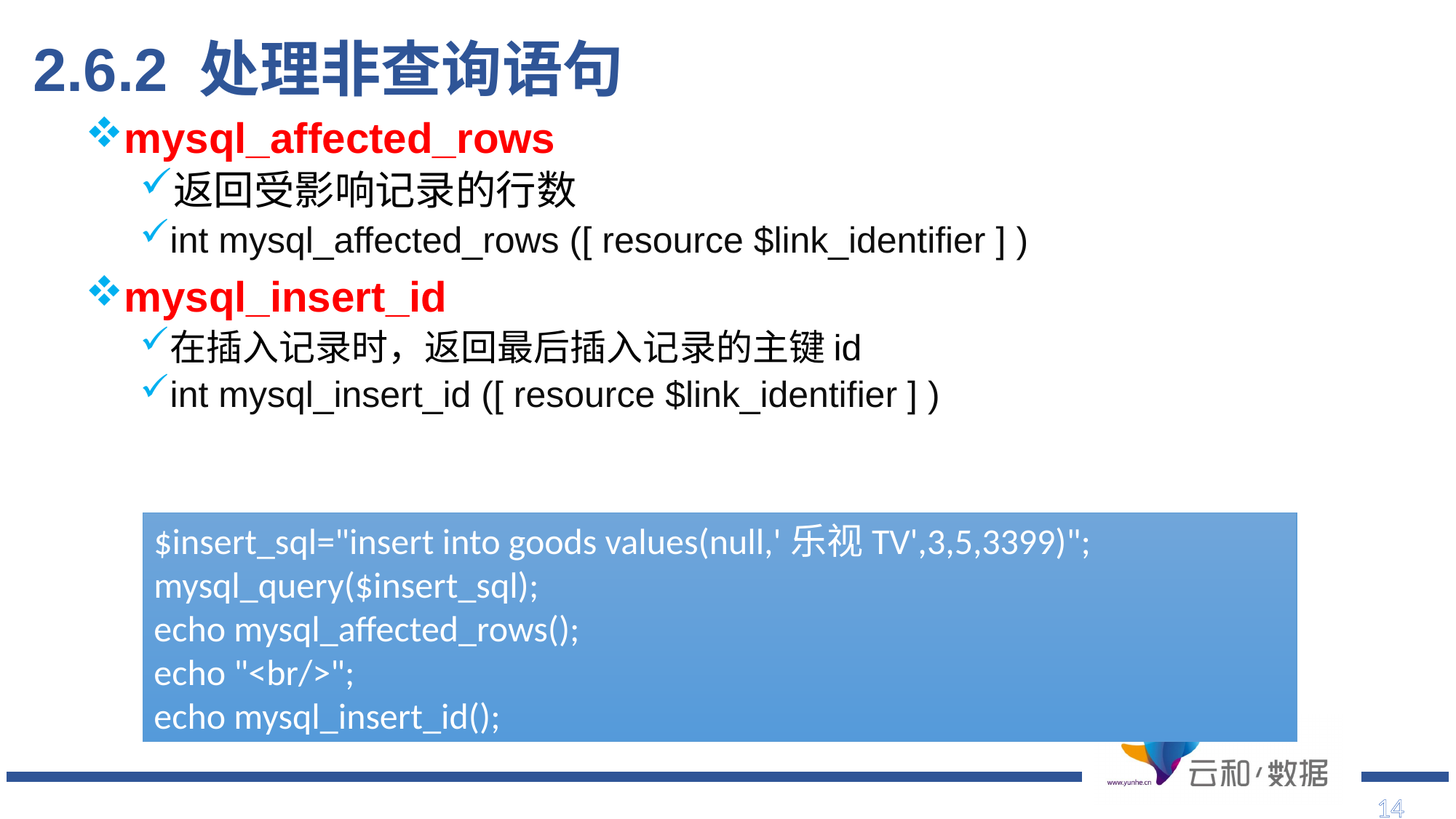

# 2.6.2 处理非查询语句
mysql_affected_rows
返回受影响记录的行数
int mysql_affected_rows ([ resource $link_identifier ] )
mysql_insert_id
在插入记录时，返回最后插入记录的主键id
int mysql_insert_id ([ resource $link_identifier ] )
$insert_sql="insert into goods values(null,'乐视TV',3,5,3399)";
mysql_query($insert_sql);
echo mysql_affected_rows();
echo "<br/>";
echo mysql_insert_id();